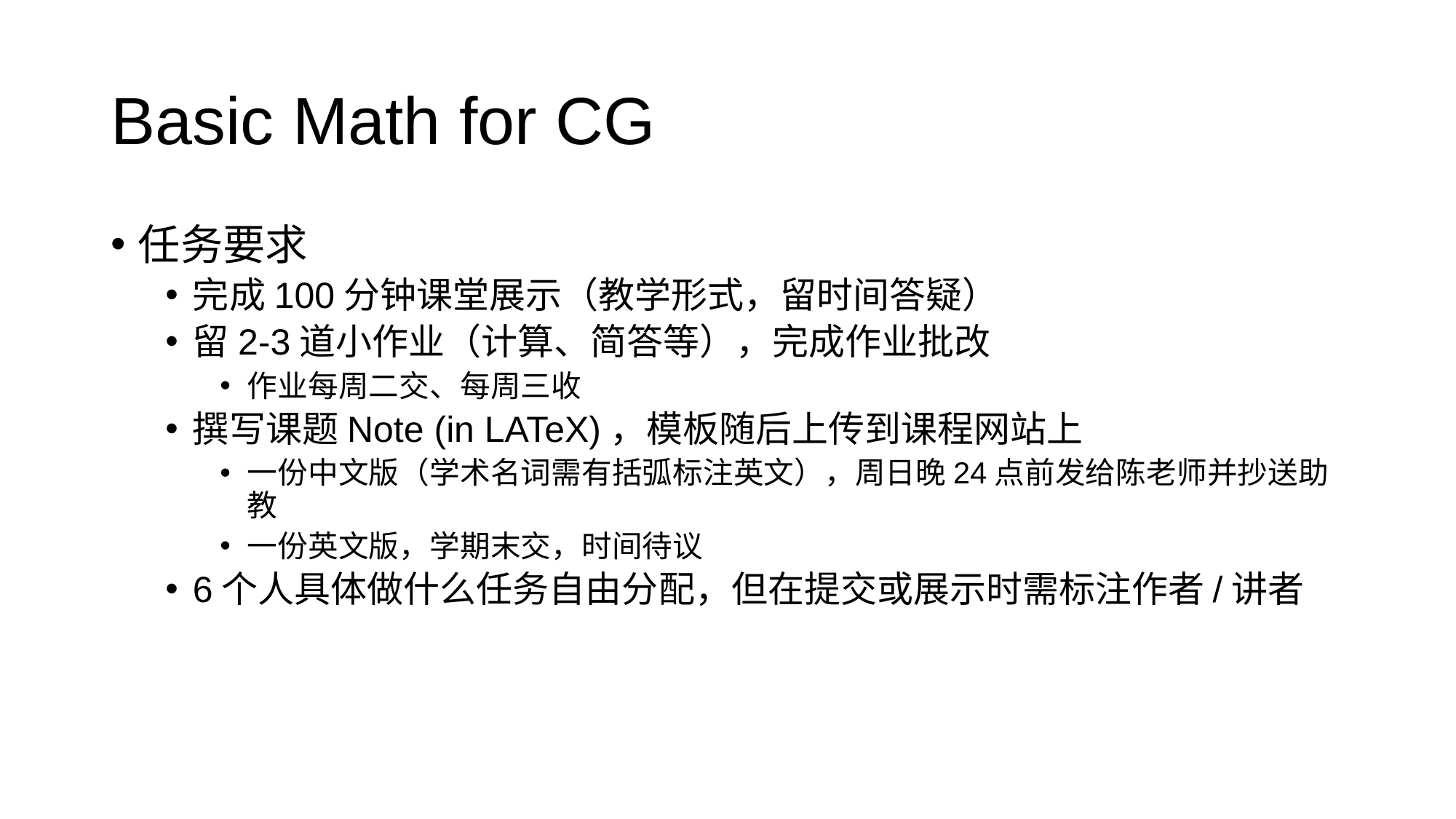

# Basic Math for CG
任务要求
完成100分钟课堂展示（教学形式，留时间答疑）
留2-3道小作业（计算、简答等），完成作业批改
作业每周二交、每周三收
撰写课题Note (in LATeX)，模板随后上传到课程网站上
一份中文版（学术名词需有括弧标注英文），周日晚24点前发给陈老师并抄送助教
一份英文版，学期末交，时间待议
6个人具体做什么任务自由分配，但在提交或展示时需标注作者/讲者